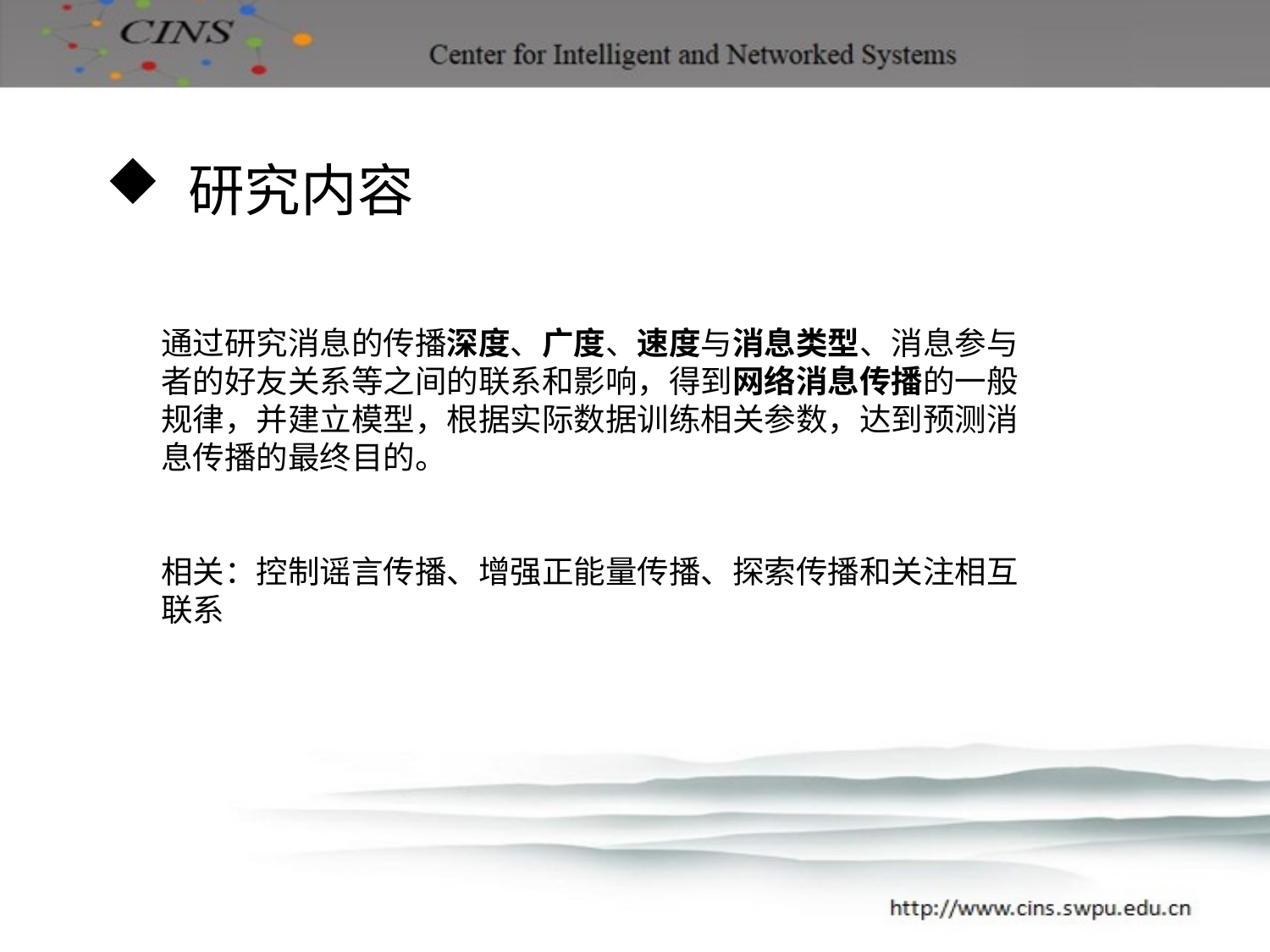

研究内容
通过研究消息的传播深度、广度、速度与消息类型、消息参与者的好友关系等之间的联系和影响，得到网络消息传播的一般规律，并建立模型，根据实际数据训练相关参数，达到预测消息传播的最终目的。

相关：控制谣言传播、增强正能量传播、探索传播和关注相互联系